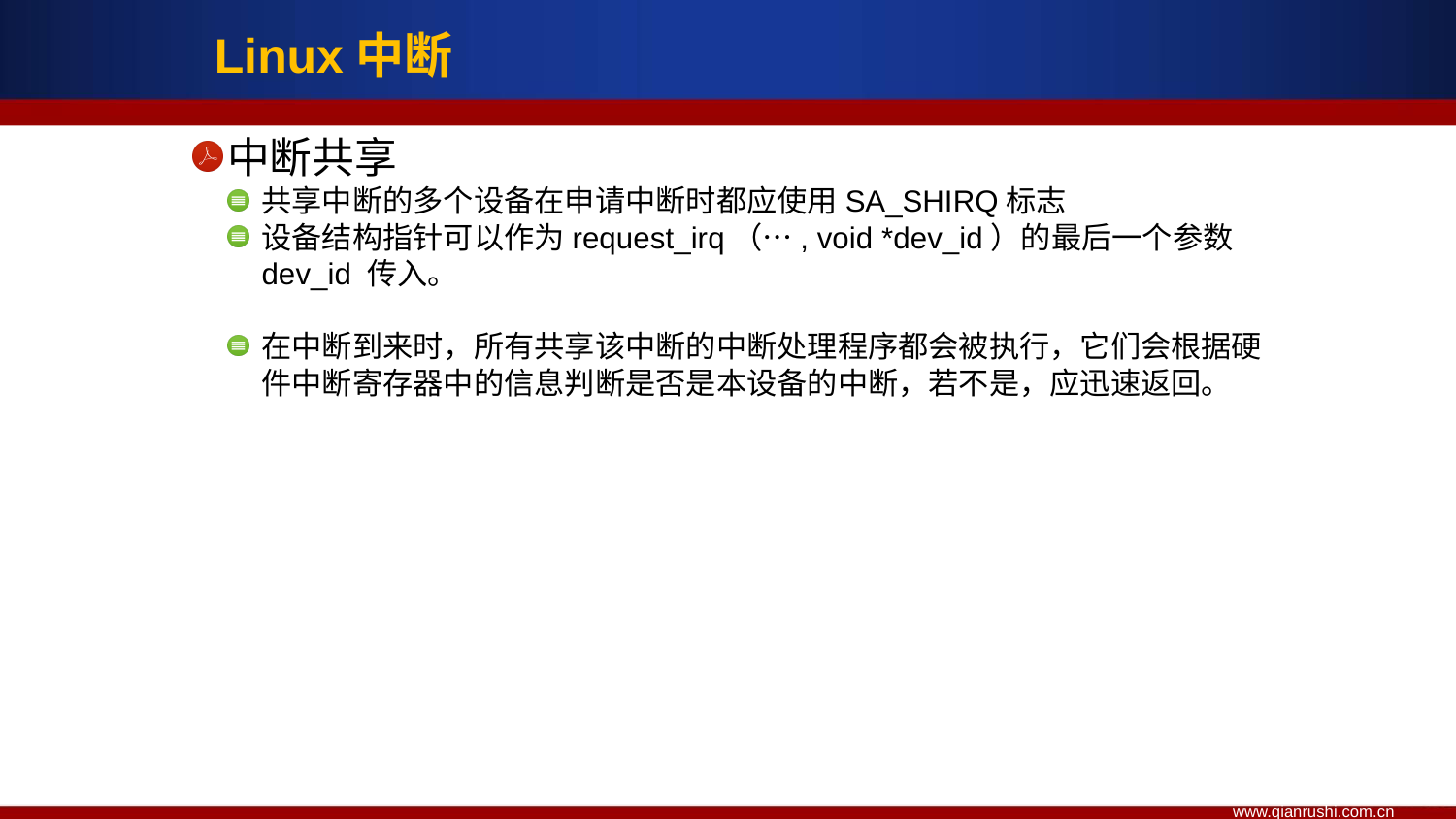

Linux中断
中断共享
共享中断的多个设备在申请中断时都应使用SA_SHIRQ标志
设备结构指针可以作为request_irq（…, void *dev_id）的最后一个参数dev_id 传入。

在中断到来时，所有共享该中断的中断处理程序都会被执行，它们会根据硬件中断寄存器中的信息判断是否是本设备的中断，若不是，应迅速返回。